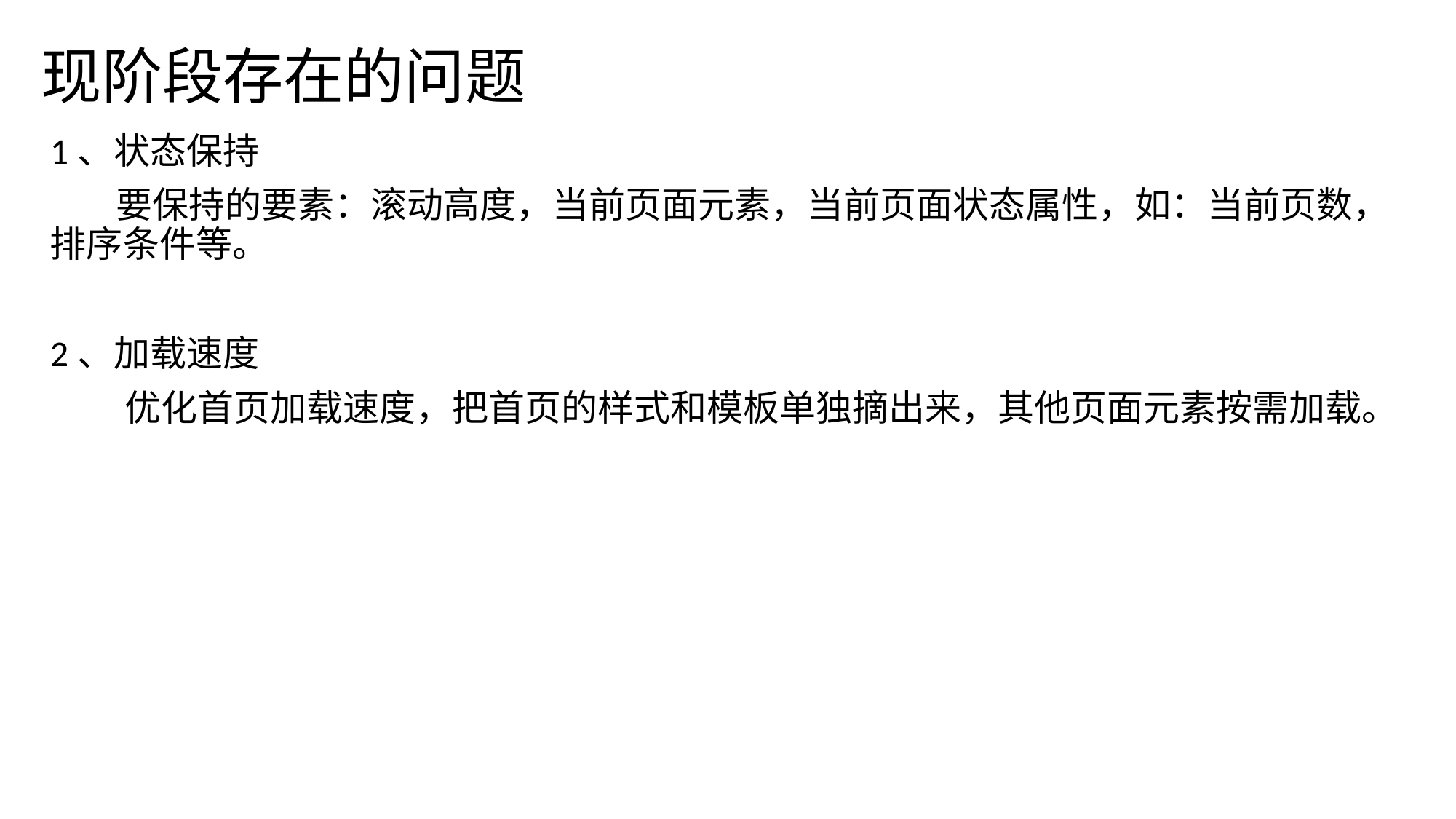

# 现阶段存在的问题
1、状态保持
       要保持的要素：滚动高度，当前页面元素，当前页面状态属性，如：当前页数，排序条件等。

2、加载速度
        优化首页加载速度，把首页的样式和模板单独摘出来，其他页面元素按需加载。